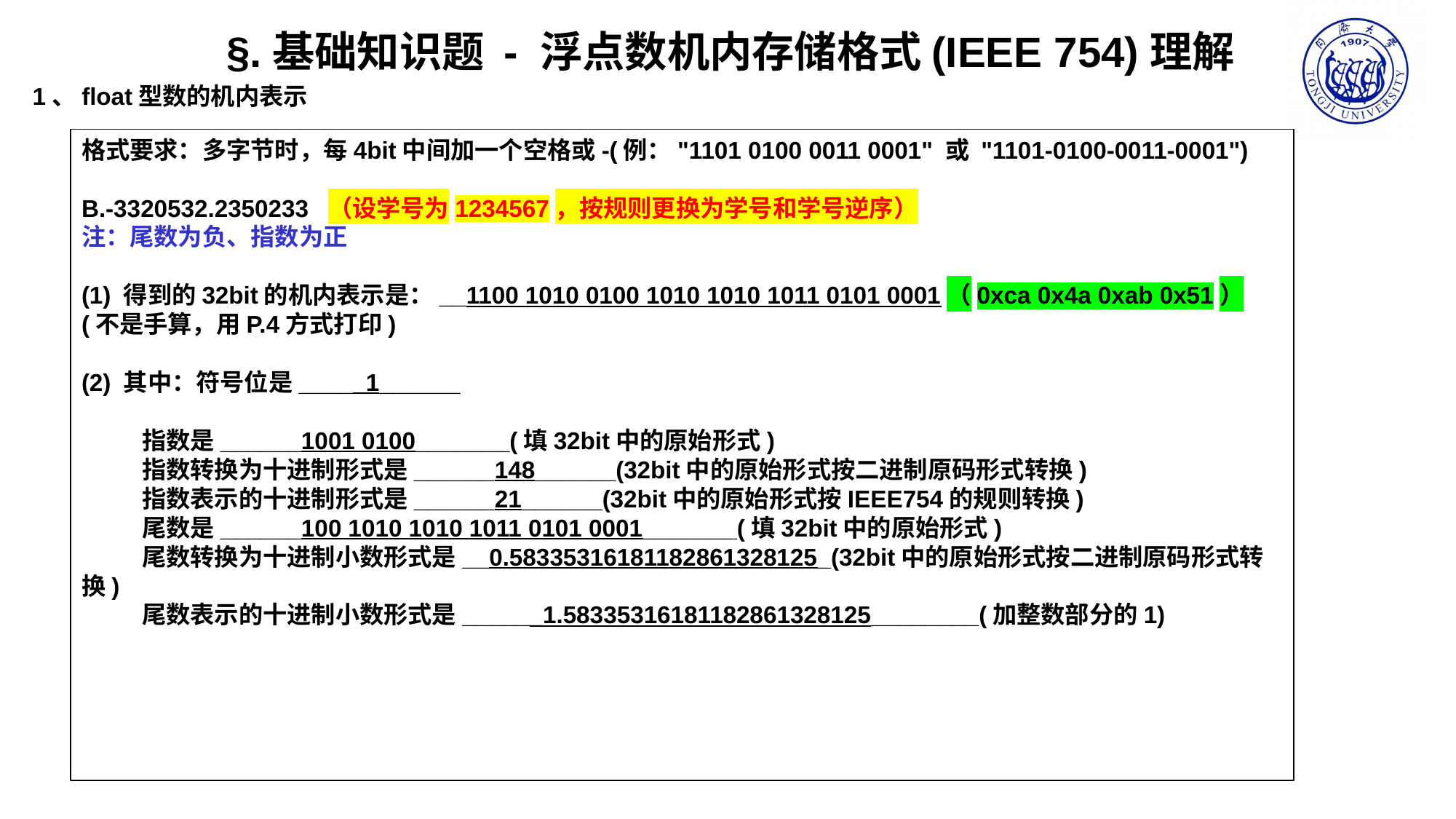

§.基础知识题 - 浮点数机内存储格式(IEEE 754)理解
1、float型数的机内表示
格式要求：多字节时，每4bit中间加一个空格或-(例："1101 0100 0011 0001" 或 "1101-0100-0011-0001")

B.-3320532.2350233  （设学号为1234567，按规则更换为学号和学号逆序）
注：尾数为负、指数为正

(1) 得到的32bit的机内表示是：__1100 1010 0100 1010 1010 1011 0101 0001（0xca 0x4a 0xab 0x51）(不是手算，用P.4方式打印)

(2) 其中：符号位是_____1______

          指数是______1001 0100_______(填32bit中的原始形式)
          指数转换为十进制形式是______148______(32bit中的原始形式按二进制原码形式转换)
          指数表示的十进制形式是______21______(32bit中的原始形式按IEEE754的规则转换)
          尾数是______100 1010 1010 1011 0101 0001_______(填32bit中的原始形式)
          尾数转换为十进制小数形式是__0.58335316181182861328125_(32bit中的原始形式按二进制原码形式转换)
          尾数表示的十进制小数形式是______1.58335316181182861328125________(加整数部分的1)